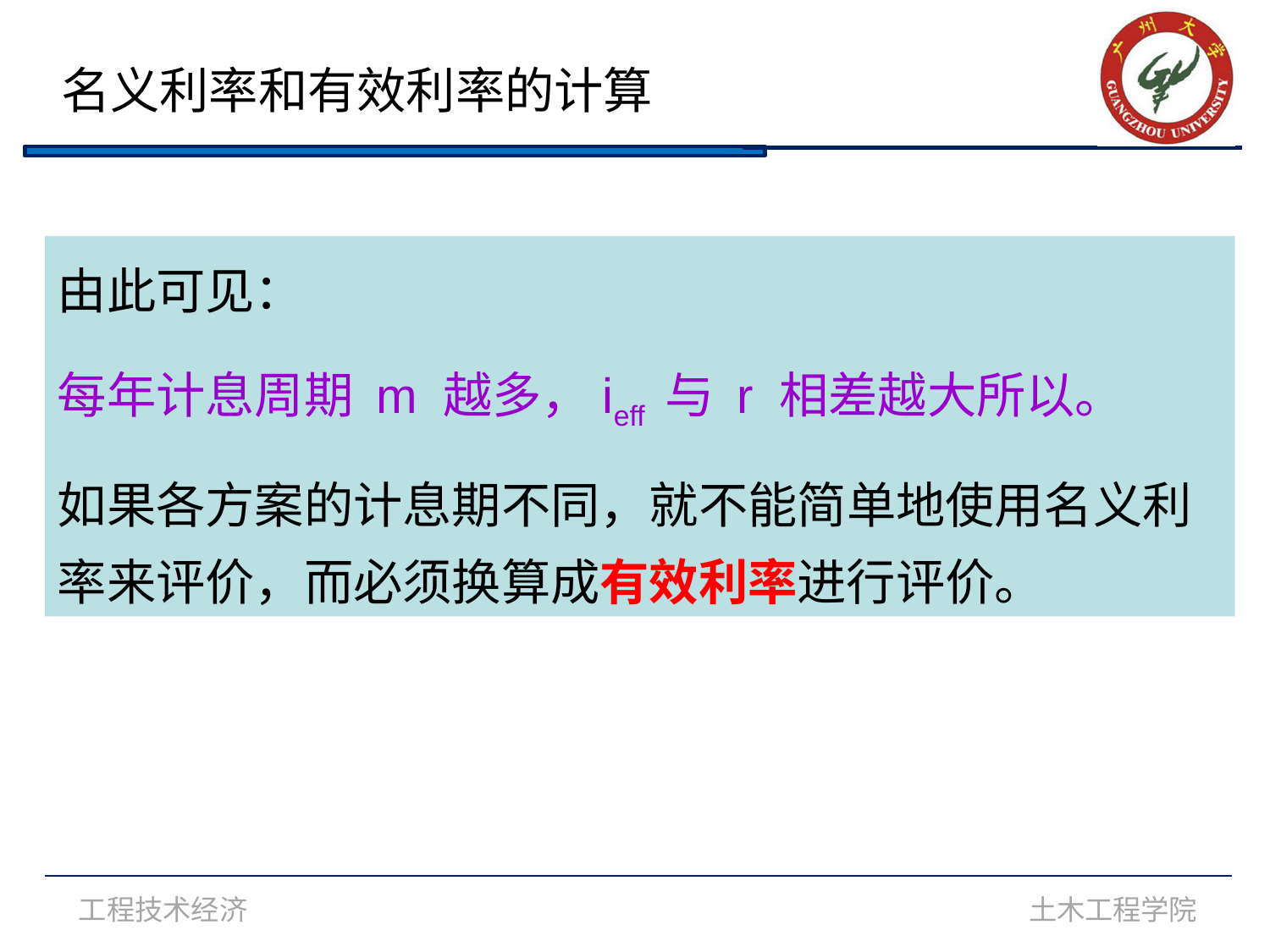

名义利率和有效利率的计算
由此可见：
每年计息周期 m 越多，ieff 与 r 相差越大所以。
如果各方案的计息期不同，就不能简单地使用名义利率来评价，而必须换算成有效利率进行评价。